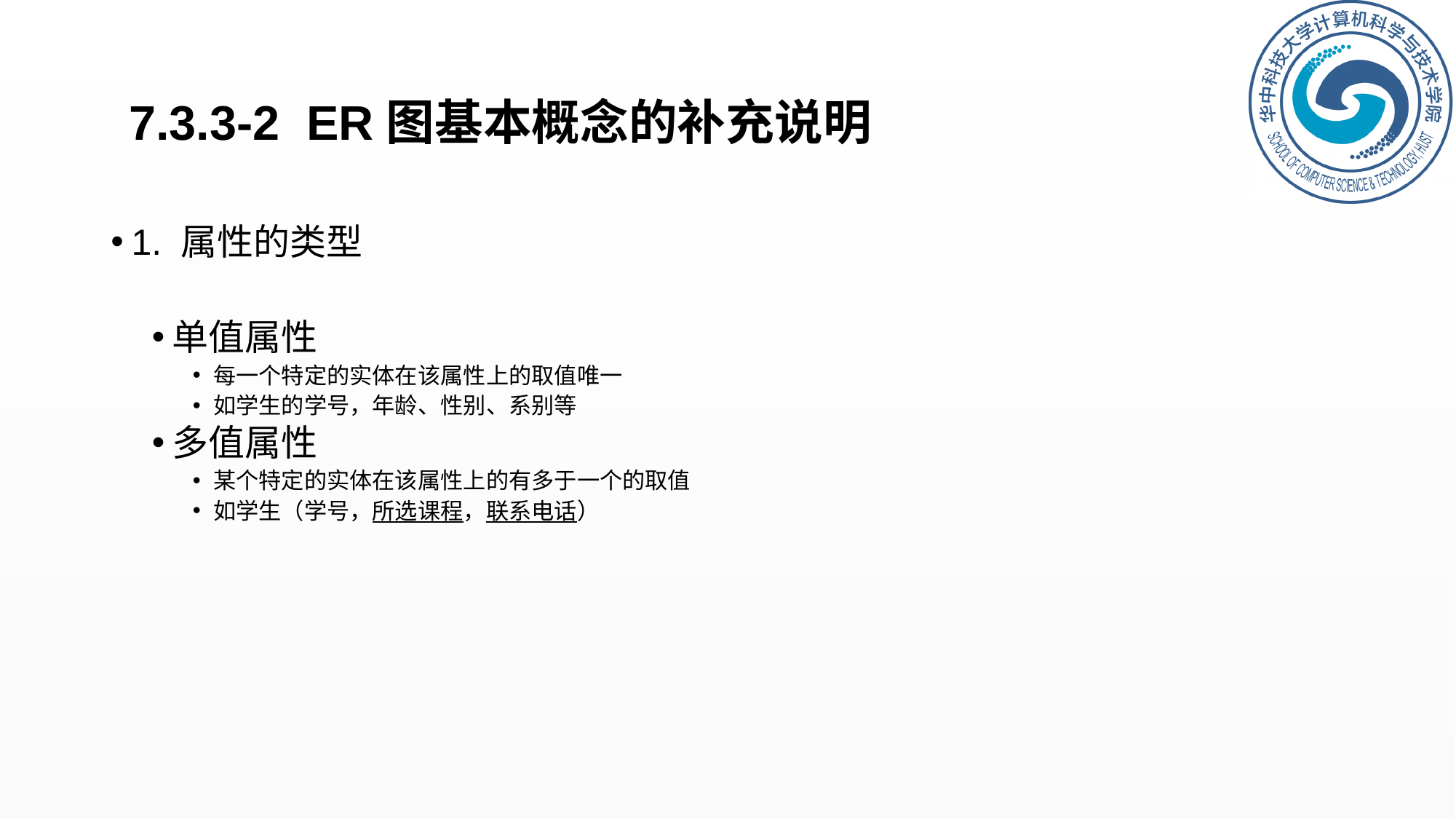

# 7.3.3-2  ER图基本概念的补充说明
1. 属性的类型

单值属性
每一个特定的实体在该属性上的取值唯一
如学生的学号，年龄、性别、系别等
多值属性
某个特定的实体在该属性上的有多于一个的取值
如学生（学号，所选课程，联系电话）